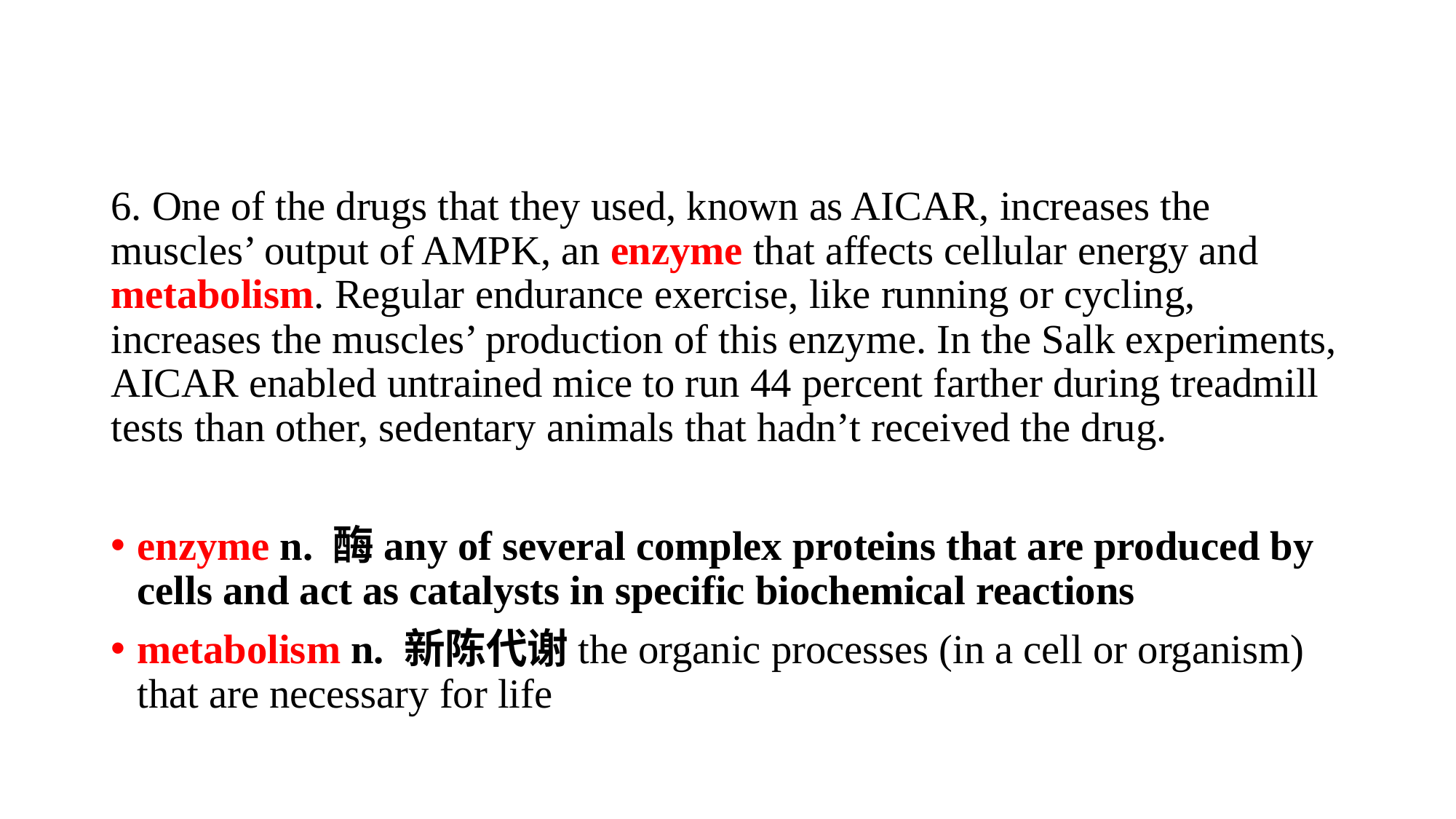

#
6. One of the drugs that they used, known as AICAR, increases the muscles’ output of AMPK, an enzyme that affects cellular energy and metabolism. Regular endurance exercise, like running or cycling, increases the muscles’ production of this enzyme. In the Salk experiments, AICAR enabled untrained mice to run 44 percent farther during treadmill tests than other, sedentary animals that hadn’t received the drug.

enzyme n. 酶any of several complex proteins that are produced by cells and act as catalysts in specific biochemical reactions
metabolism n. 新陈代谢the organic processes (in a cell or organism) that are necessary for life